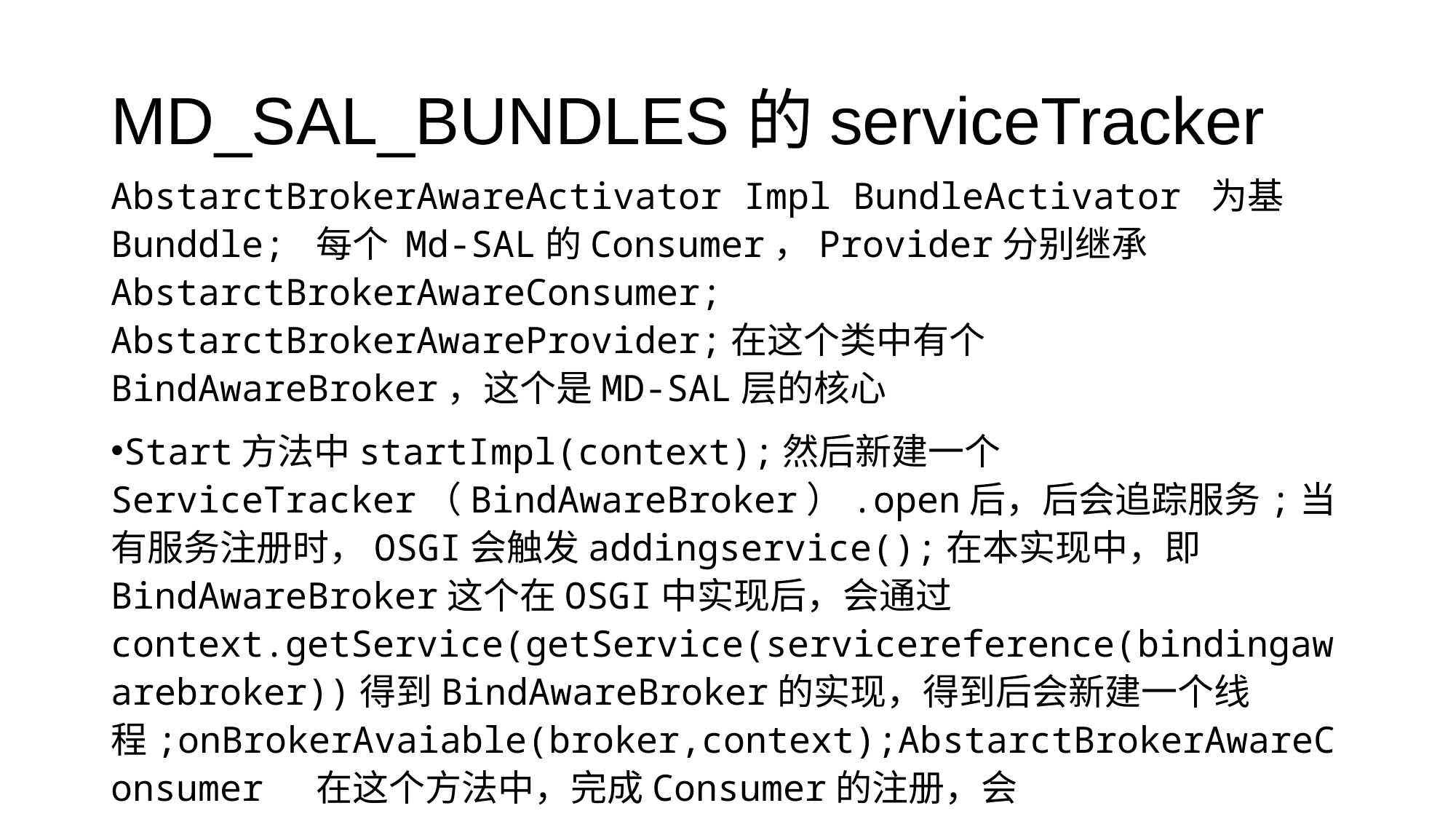

# MD_SAL_BUNDLES的serviceTracker
AbstarctBrokerAwareActivator Impl BundleActivator 为基Bunddle; 每个 Md-SAL的Consumer，Provider分别继承AbstarctBrokerAwareConsumer; AbstarctBrokerAwareProvider;在这个类中有个BindAwareBroker，这个是MD-SAL层的核心
Start方法中startImpl(context);然后新建一个ServiceTracker（BindAwareBroker）.open后，后会追踪服务;当有服务注册时，OSGI会触发addingservice();在本实现中，即BindAwareBroker这个在OSGI中实现后，会通过context.getService(getService(servicereference(bindingawarebroker))得到BindAwareBroker的实现，得到后会新建一个线程;onBrokerAvaiable(broker,context);AbstarctBrokerAwareConsumer  在这个方法中，完成Consumer的注册，会broker.RegisterConsumer(this,cotext);